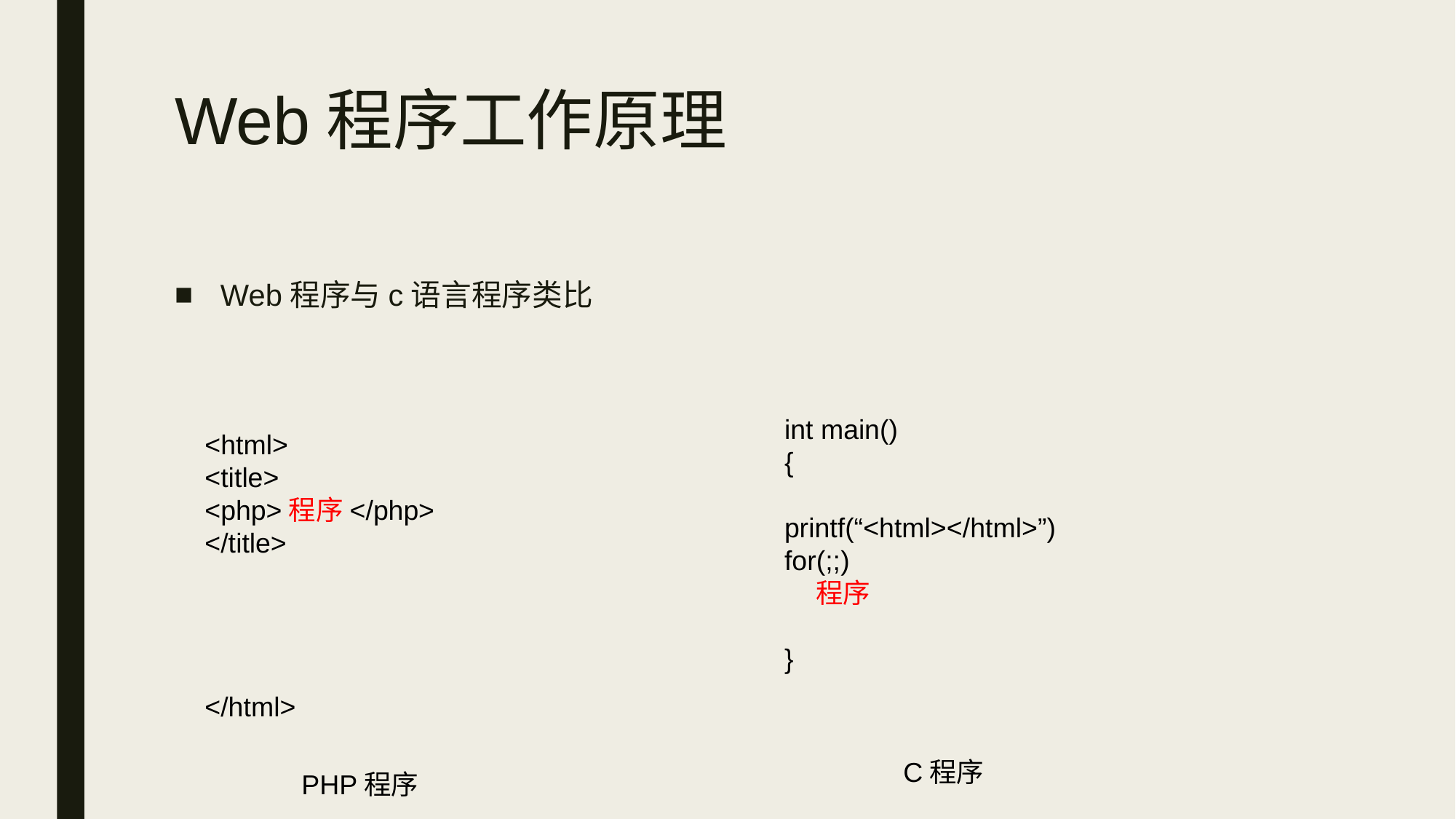

# Web程序工作原理
Web程序与c语言程序类比
int main()
{
     printf(“<html></html>”)
for(;;)
    程序

}
<html>
<title>
<php>程序</php>
</title>

</html>
C程序
PHP程序